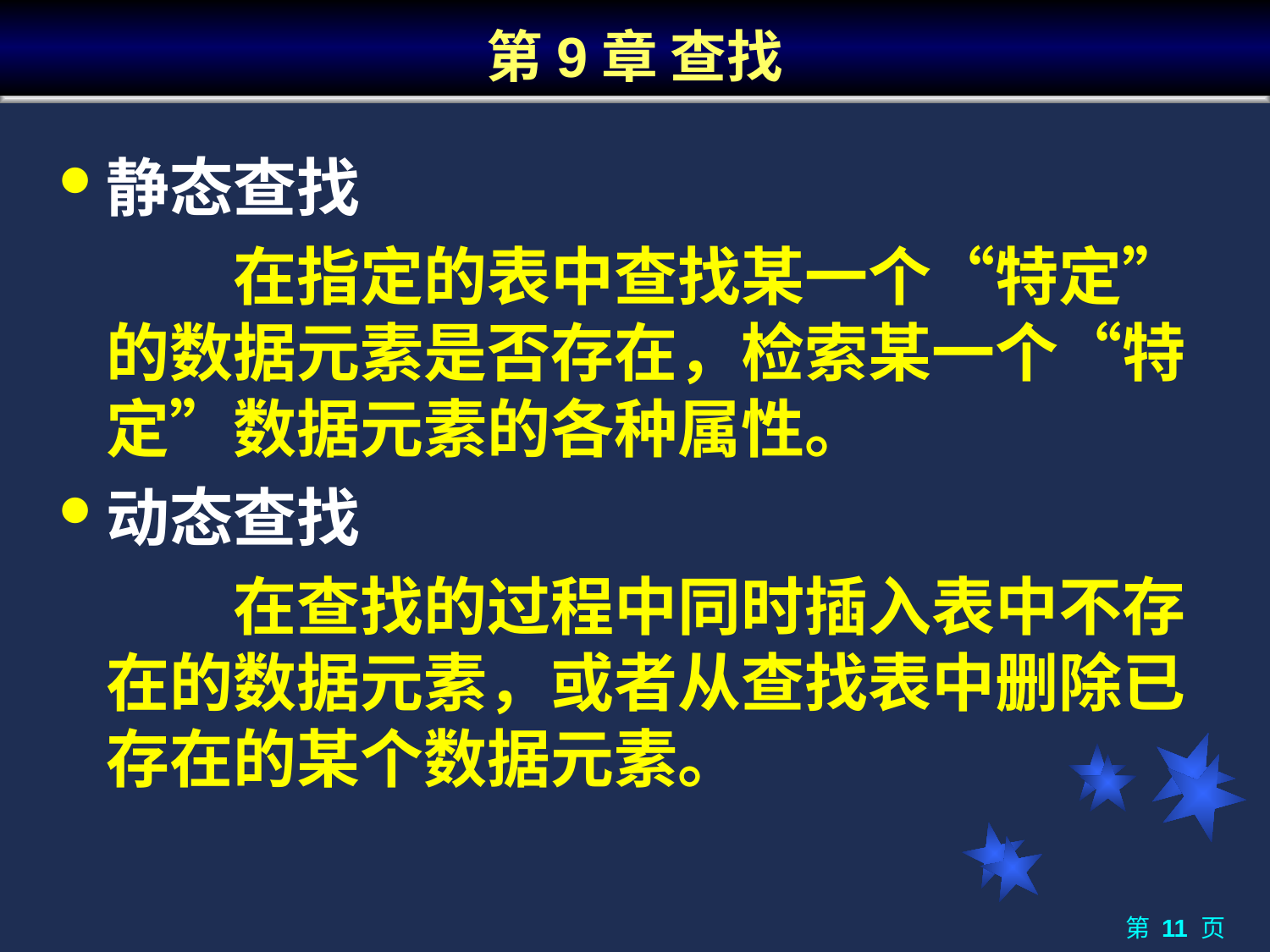

# 第9章 查找
静态查找
		在指定的表中查找某一个“特定”的数据元素是否存在，检索某一个“特定”数据元素的各种属性。
动态查找
		在查找的过程中同时插入表中不存在的数据元素，或者从查找表中删除已存在的某个数据元素。
第 11 页